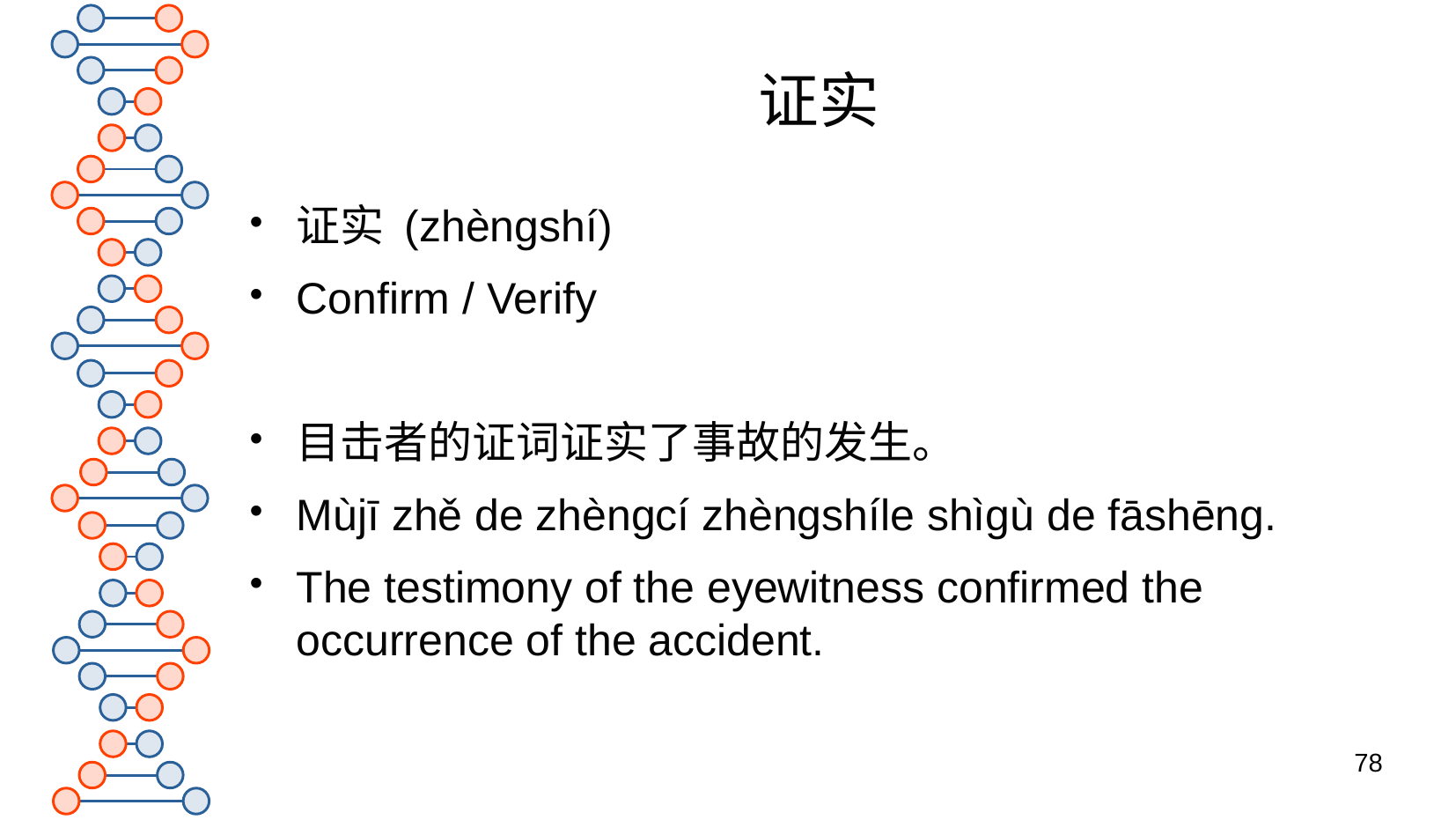

# 证实
证实 (zhèngshí)
Confirm / Verify

目击者的证词证实了事故的发生。
Mùjī zhě de zhèngcí zhèngshíle shìgù de fāshēng.
The testimony of the eyewitness confirmed the occurrence of the accident.

78